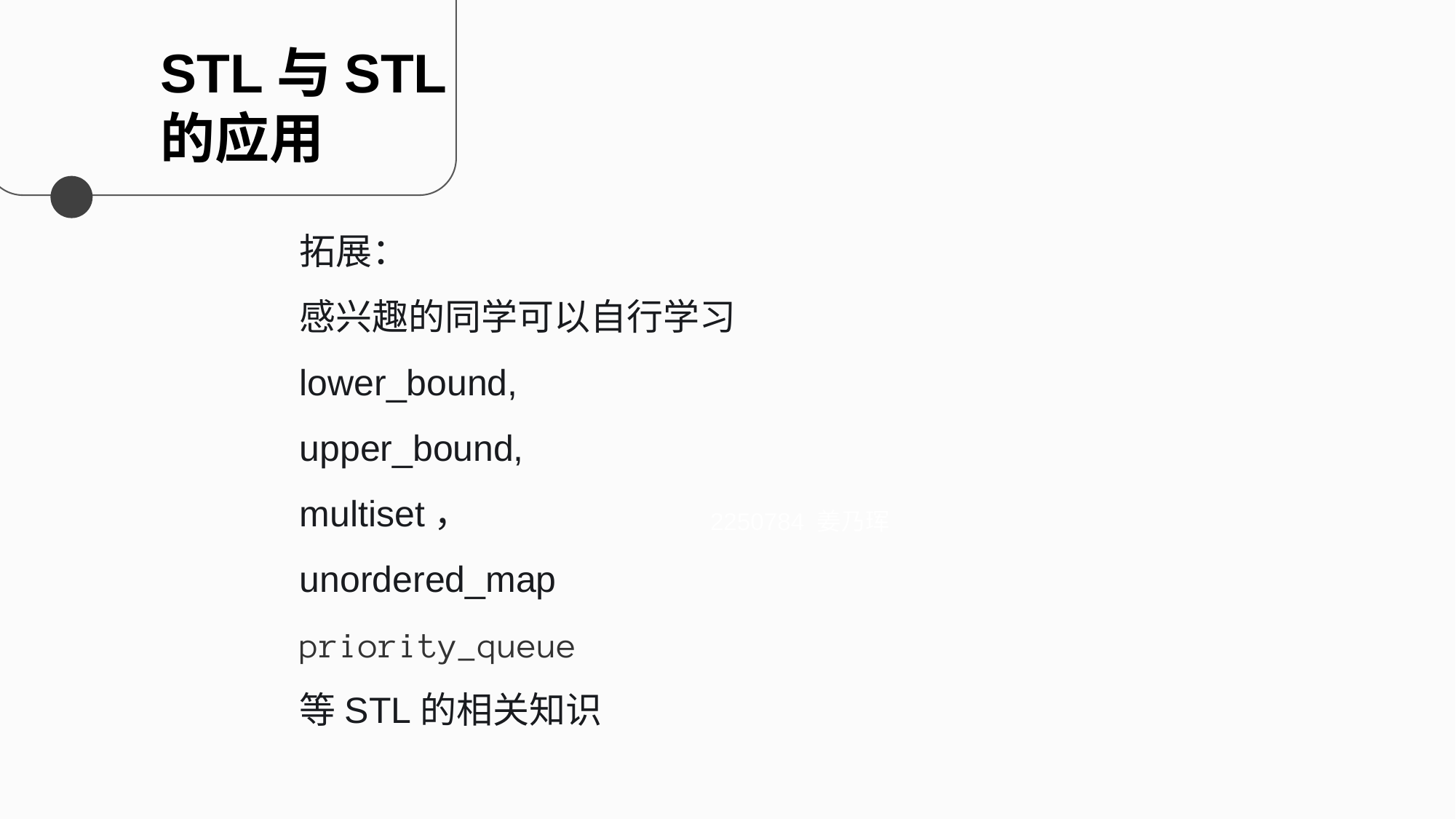

STL与STL
的应用

拓展：
感兴趣的同学可以自行学习
lower_bound,
upper_bound,
multiset，
unordered_map
priority_queue
等STL的相关知识
2250784 姜乃珲